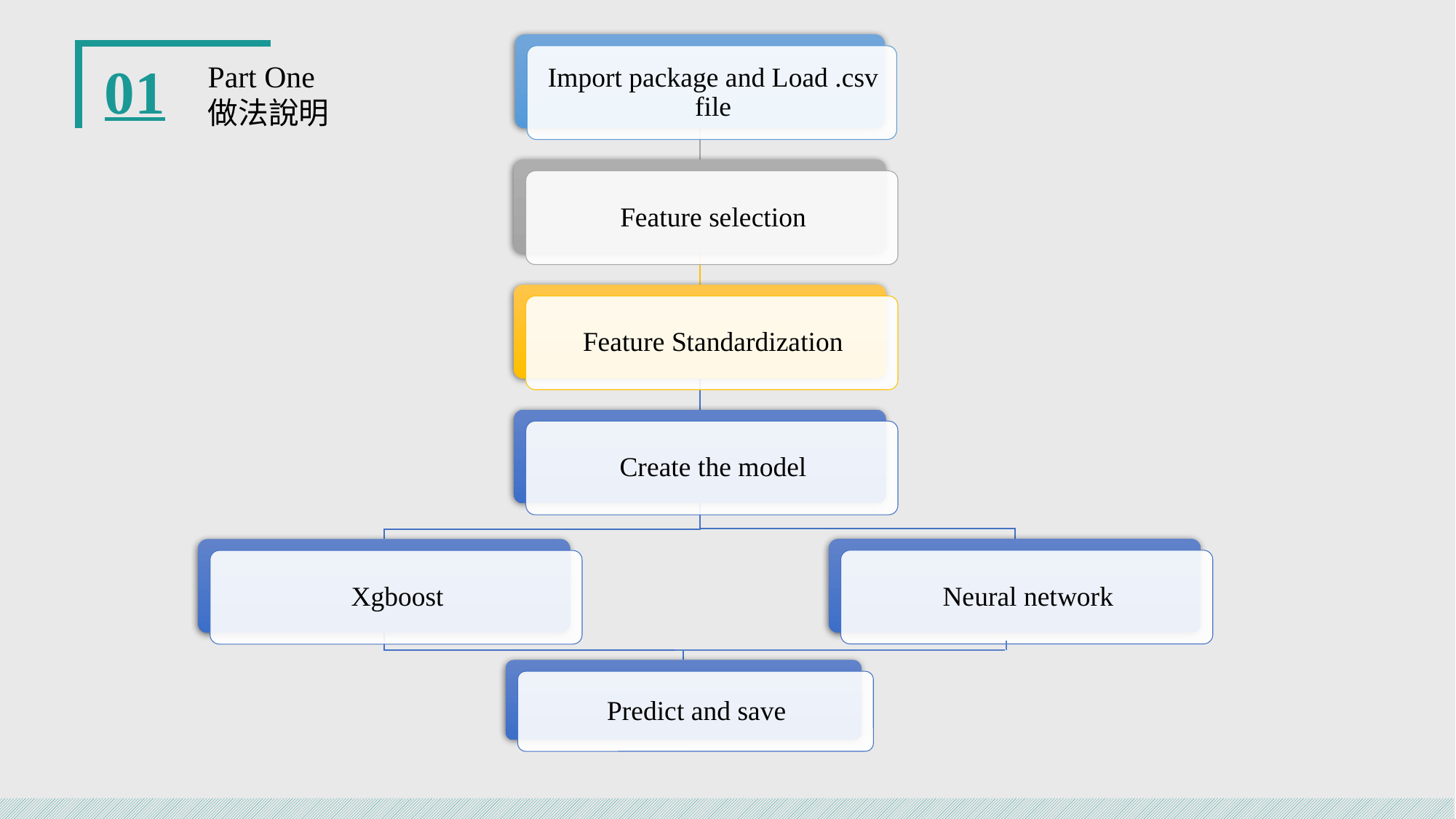

Import package and Load .csv file
Feature selection
Feature Standardization
Create the model
Neural network
Xgboost
Predict and save
01
Part One
做法說明